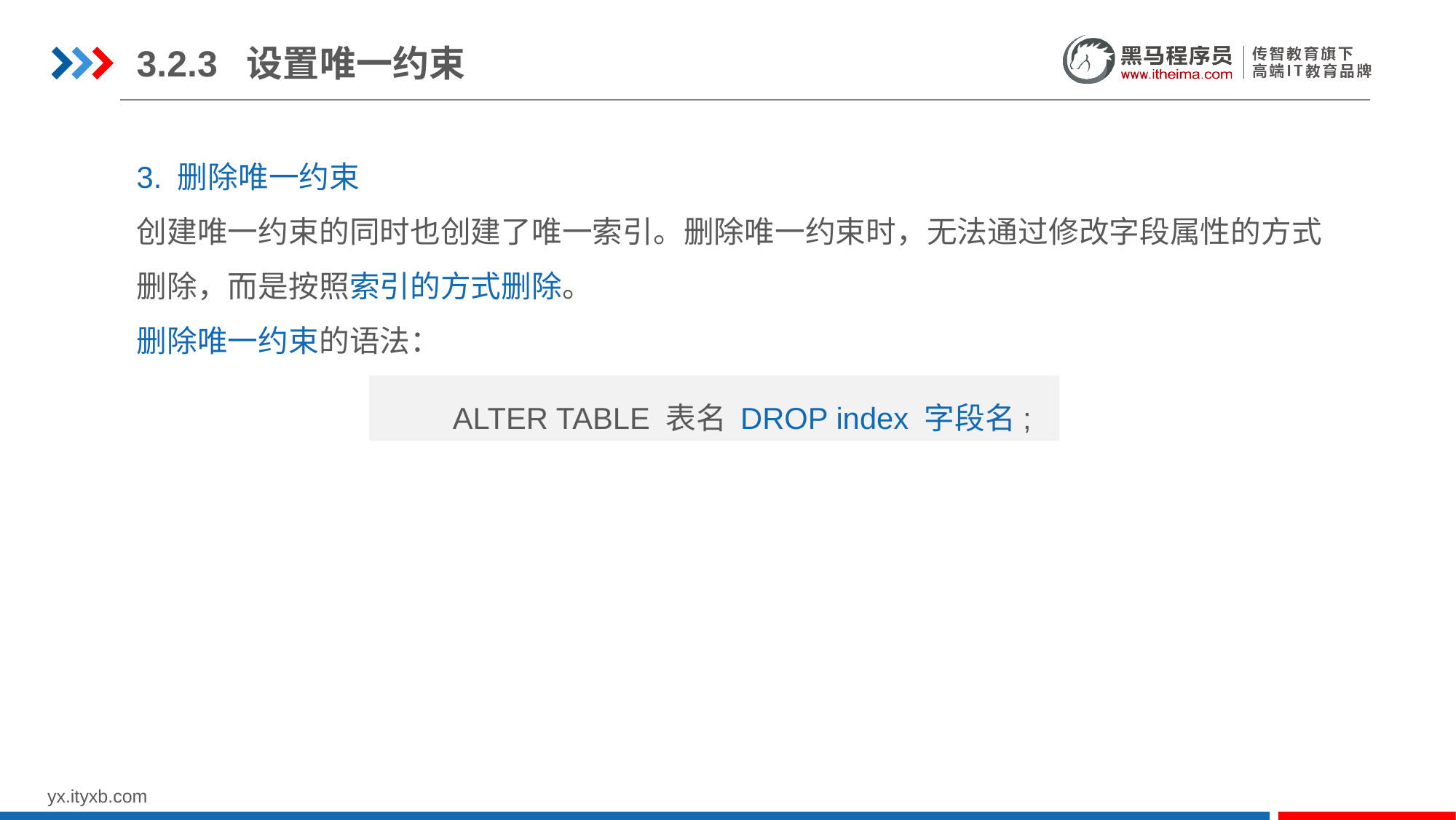

3.2.3  设置唯一约束
3. 删除唯一约束
创建唯一约束的同时也创建了唯一索引。删除唯一约束时，无法通过修改字段属性的方式删除，而是按照索引的方式删除。
删除唯一约束的语法：
ALTER TABLE 表名 DROP index 字段名;